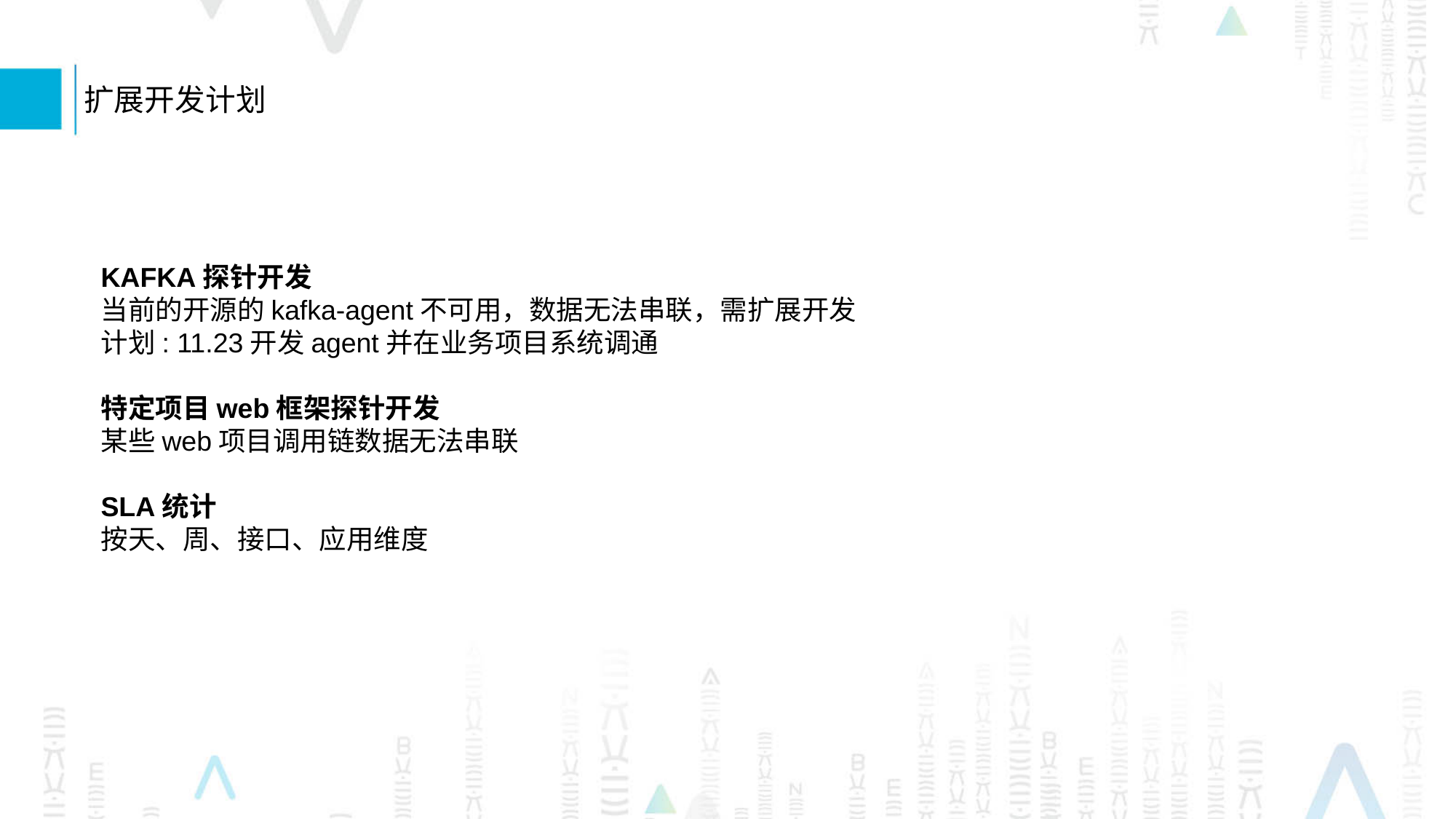

扩展开发计划

KAFKA探针开发
当前的开源的kafka-agent不可用，数据无法串联，需扩展开发
计划: 11.23开发agent并在业务项目系统调通

特定项目web框架探针开发
某些web项目调用链数据无法串联

SLA统计
按天、周、接口、应用维度